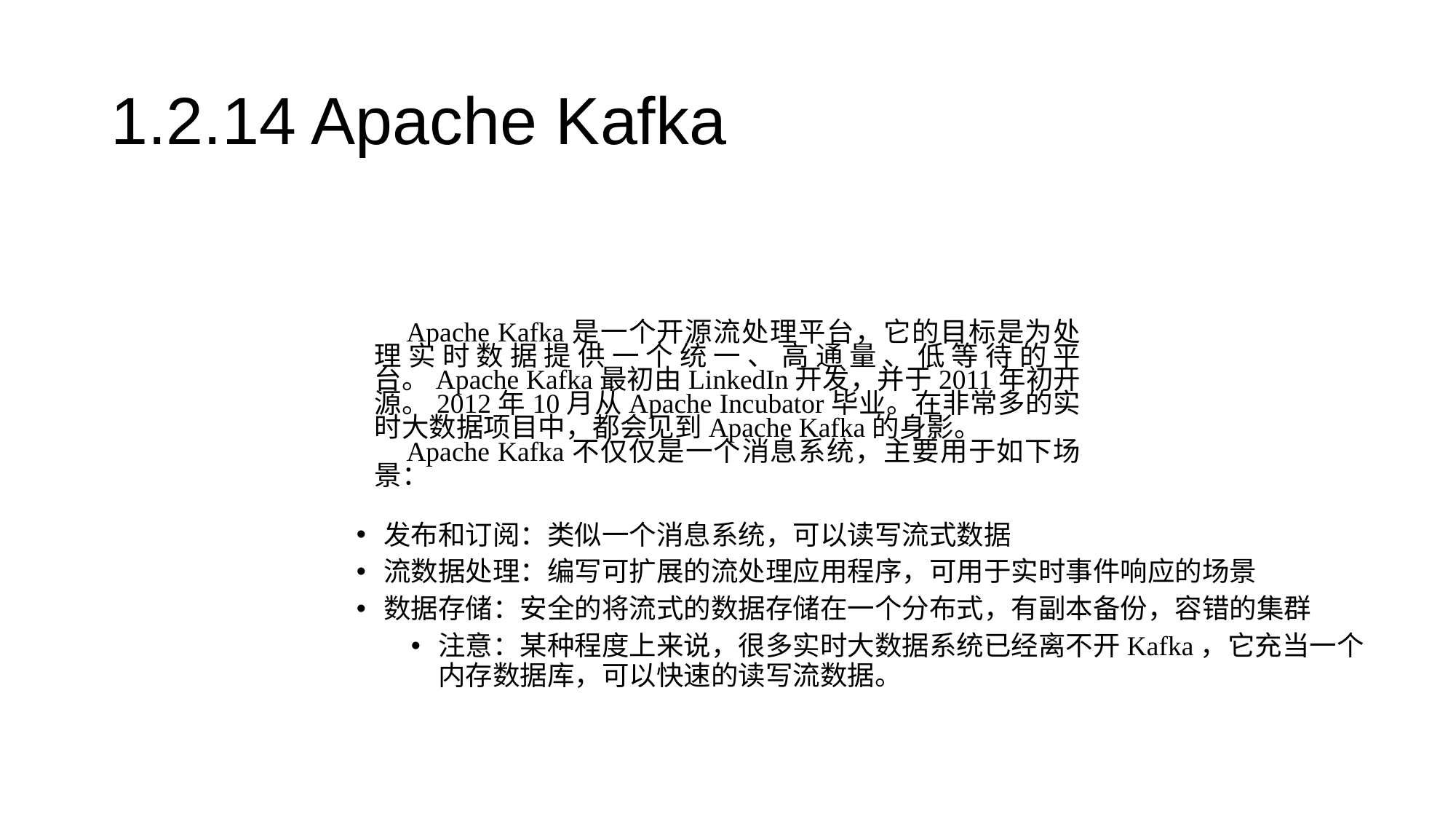

# 1.2.14 Apache Kafka
Apache Kafka是一个开源流处理平台，它的目标是为处理实时数据提供一个统一、高通量、低等待的平台。Apache Kafka最初由LinkedIn开发，并于2011年初开源。2012年10月从Apache Incubator毕业。在非常多的实时大数据项目中，都会见到Apache Kafka的身影。
Apache Kafka不仅仅是一个消息系统，主要用于如下场景：
发布和订阅：类似一个消息系统，可以读写流式数据
流数据处理：编写可扩展的流处理应用程序，可用于实时事件响应的场景
数据存储：安全的将流式的数据存储在一个分布式，有副本备份，容错的集群
注意：某种程度上来说，很多实时大数据系统已经离不开Kafka，它充当一个内存数据库，可以快速的读写流数据。